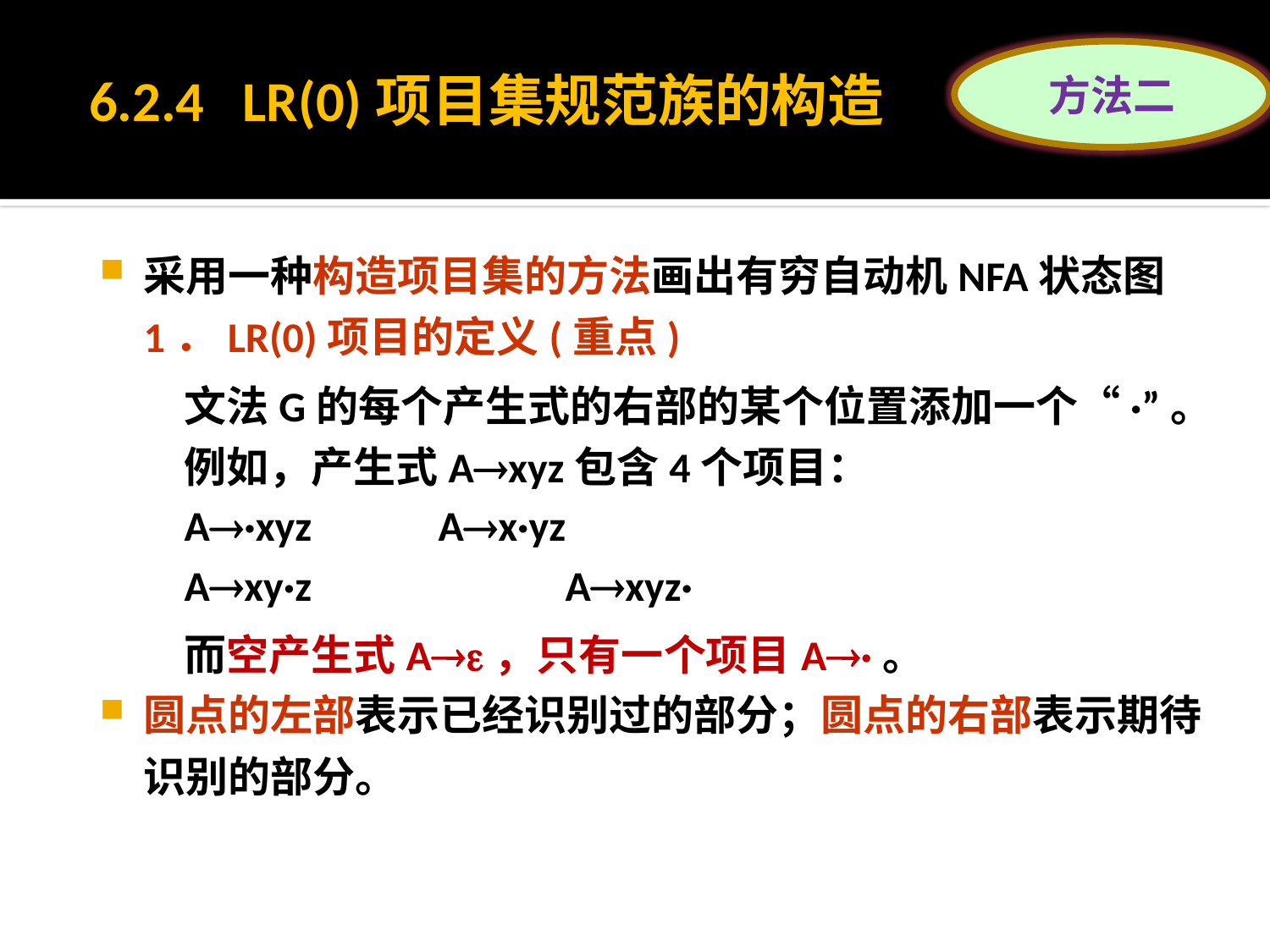

# 6.2.4   LR(0)项目集规范族的构造
方法二
采用一种构造项目集的方法画出有穷自动机NFA状态图1．LR(0)项目的定义(重点)
	文法G的每个产生式的右部的某个位置添加一个“·”。例如，产生式A→xyz包含4个项目：
	A→·xyz       	A→x·yz
	A→xy·z                	A→xyz·
	而空产生式A→ε，只有一个项目A→·。
圆点的左部表示已经识别过的部分；圆点的右部表示期待识别的部分。